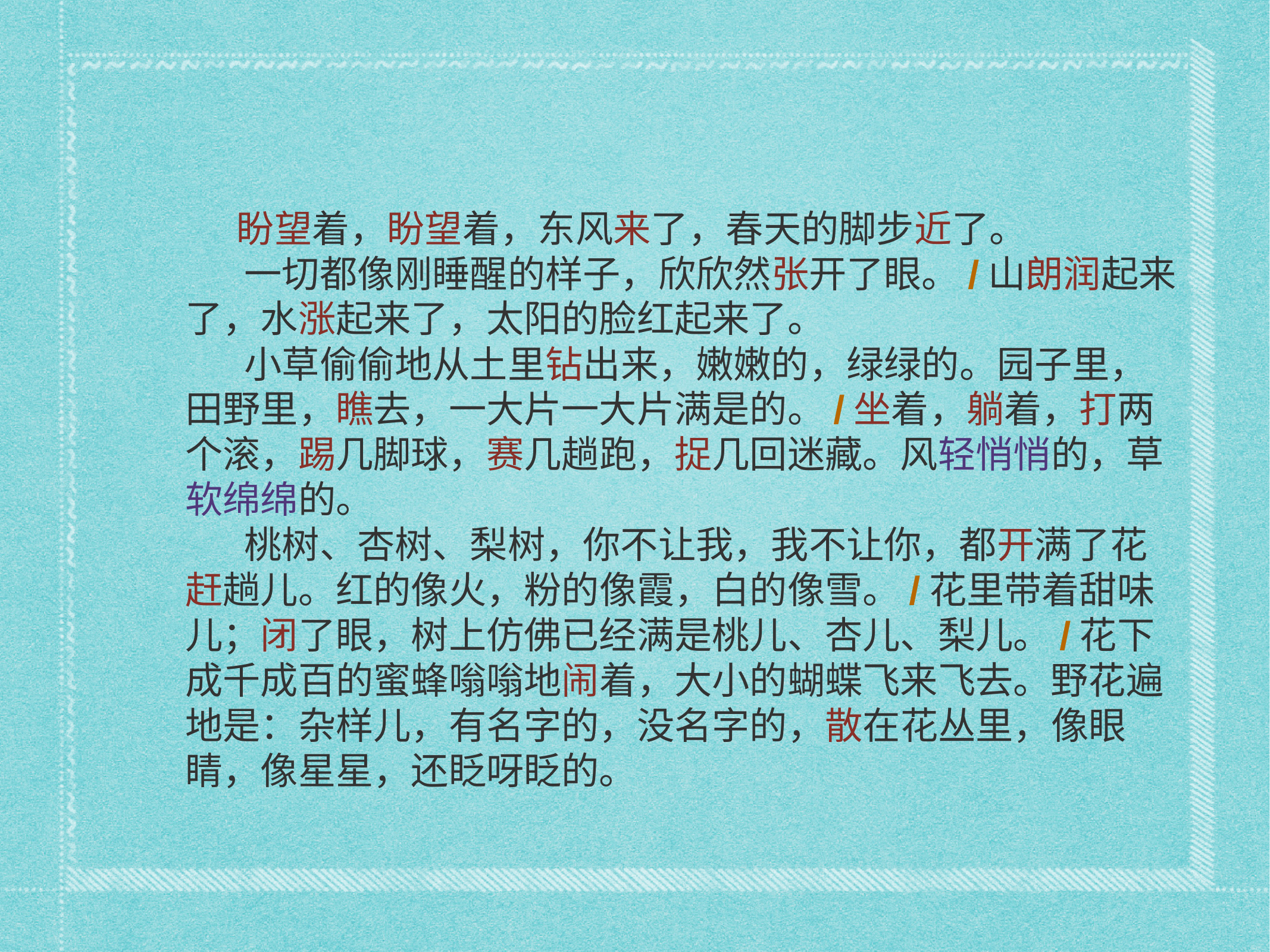

盼望着，盼望着，东风来了，春天的脚步近了。
    一切都像刚睡醒的样子，欣欣然张开了眼。/山朗润起来了，水涨起来了，太阳的脸红起来了。
    小草偷偷地从土里钻出来，嫩嫩的，绿绿的。园子里，田野里，瞧去，一大片一大片满是的。/坐着，躺着，打两个滚，踢几脚球，赛几趟跑，捉几回迷藏。风轻悄悄的，草软绵绵的。
    桃树、杏树、梨树，你不让我，我不让你，都开满了花赶趟儿。红的像火，粉的像霞，白的像雪。/花里带着甜味儿；闭了眼，树上仿佛已经满是桃儿、杏儿、梨儿。/花下成千成百的蜜蜂嗡嗡地闹着，大小的蝴蝶飞来飞去。野花遍地是：杂样儿，有名字的，没名字的，散在花丛里，像眼睛，像星星，还眨呀眨的。